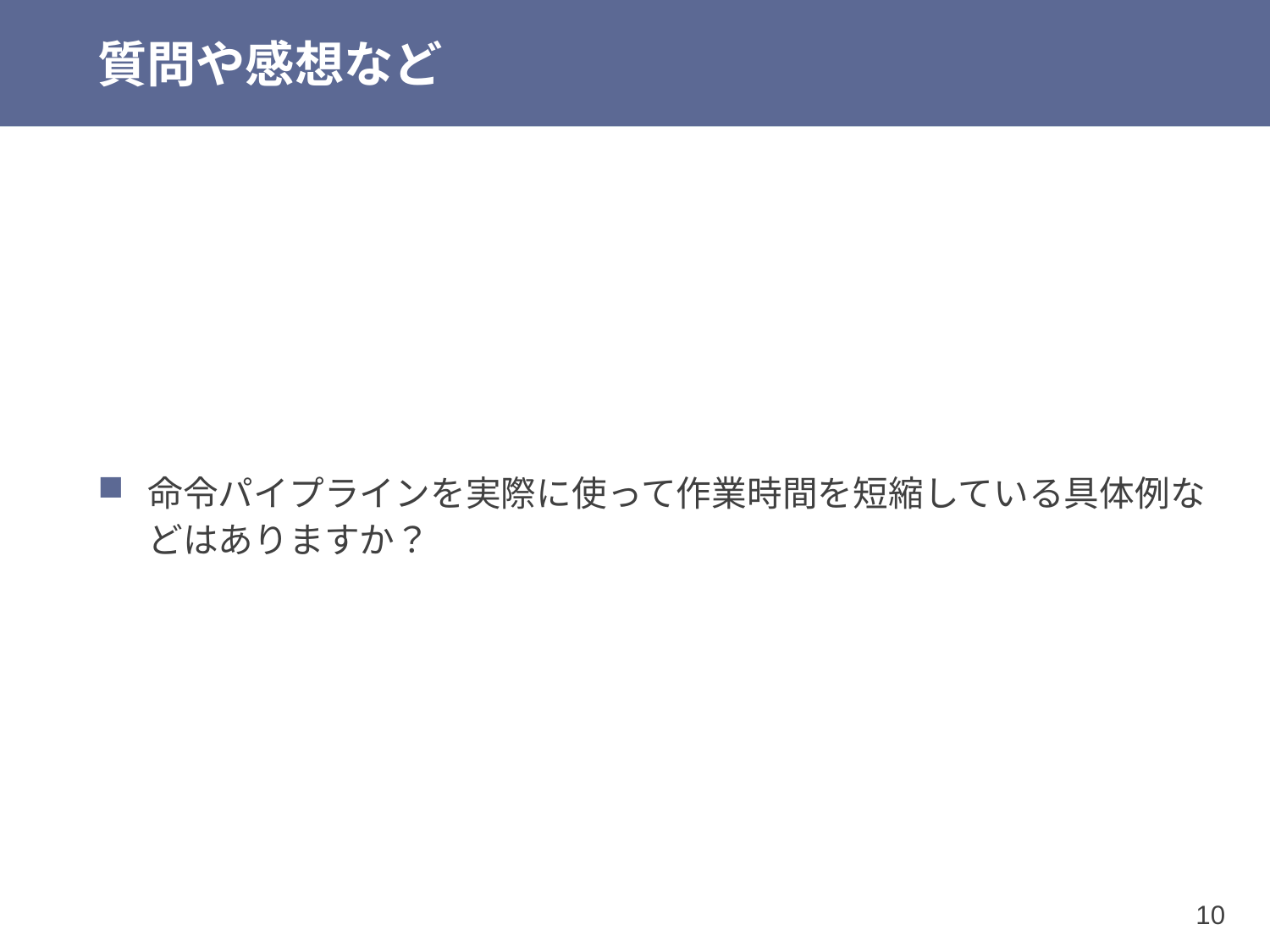

# 質問や感想など
命令パイプラインを実際に使って作業時間を短縮している具体例などはありますか？